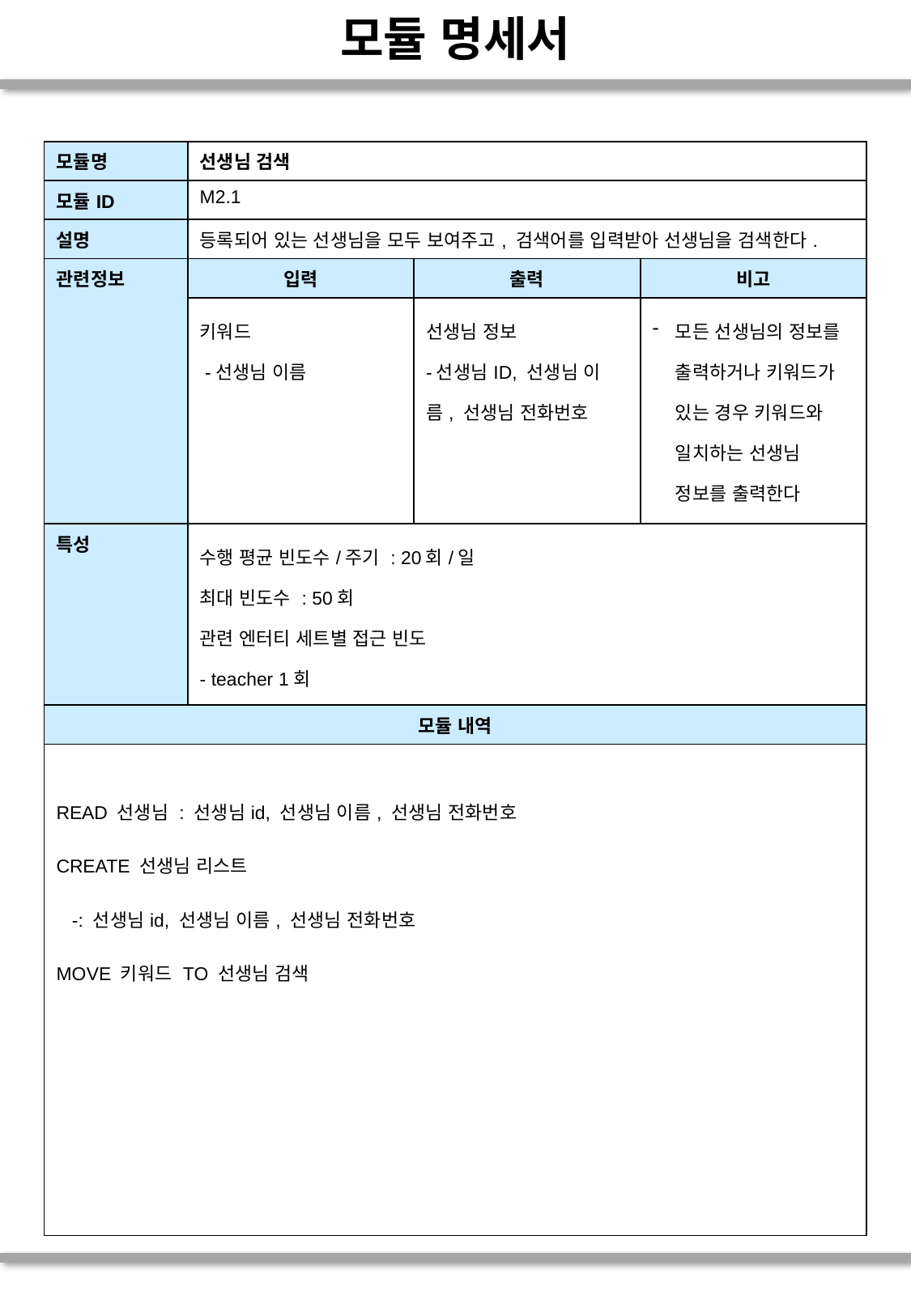

# 모듈 명세서
| 모듈명 | 선생님 검색 |  |  |
| --- | --- | --- | --- |
| 모듈ID | M2.1 |  |  |
| 설명 | 등록되어 있는 선생님을 모두 보여주고, 검색어를 입력받아 선생님을 검색한다. |  |  |
| 관련정보 | 입력 | 출력 | 비고 |
|  | 키워드 -선생님 이름 | 선생님 정보 -선생님ID, 선생님 이름, 선생님 전화번호 | 모든 선생님의 정보를 출력하거나 키워드가 있는 경우 키워드와 일치하는 선생님 정보를 출력한다 |
| 특성 | 수행 평균 빈도수/주기 : 20회/일 최대 빈도수 : 50회 관련 엔터티 세트별 접근 빈도 - teacher 1회 |  |  |
| 모듈 내역 |  |  |  |
| READ 선생님 : 선생님id, 선생님 이름, 선생님 전화번호 CREATE 선생님 리스트 -: 선생님id, 선생님 이름, 선생님 전화번호 MOVE 키워드 TO 선생님 검색 |  |  |  |